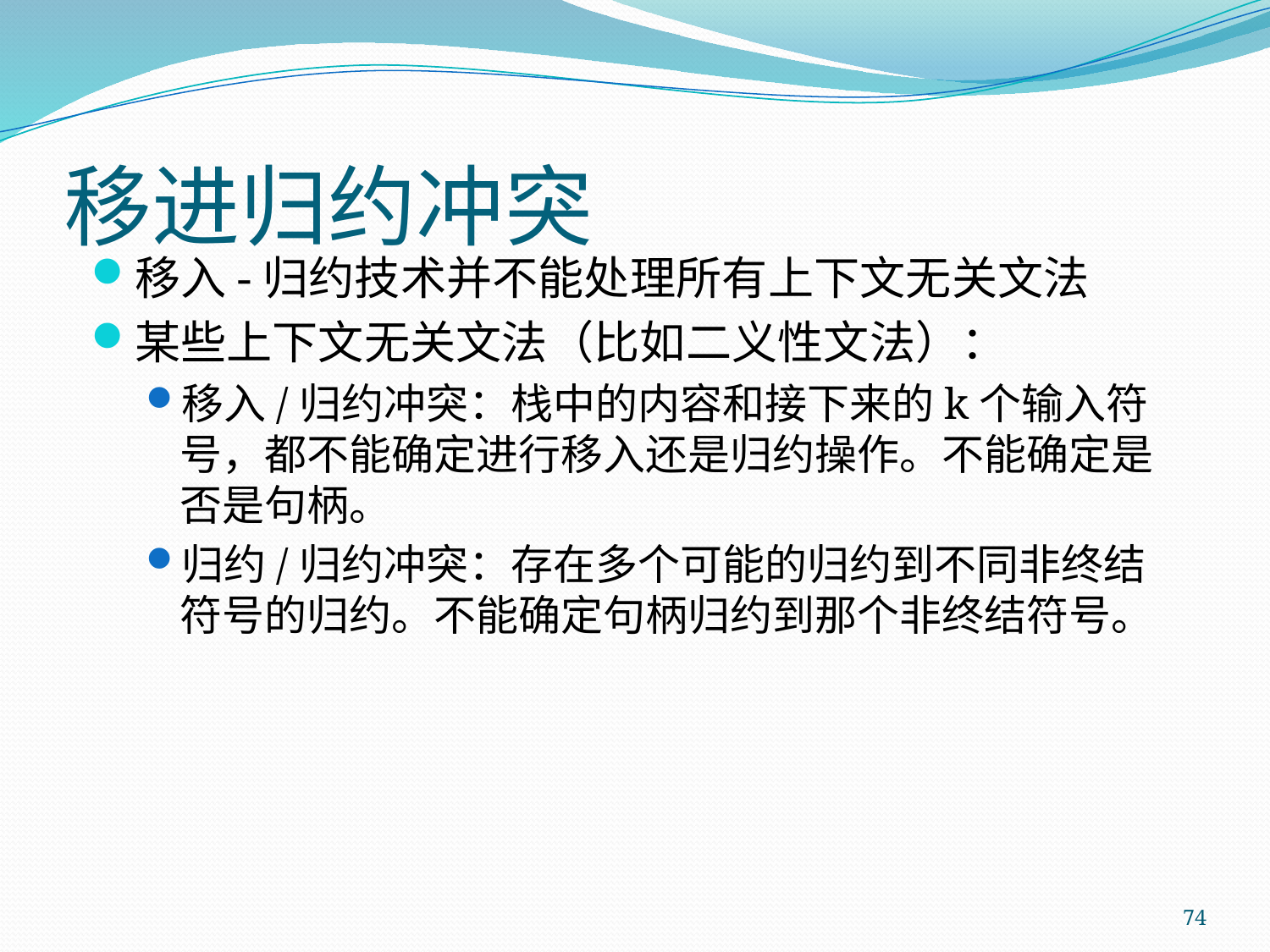

# 移进归约冲突
移入-归约技术并不能处理所有上下文无关文法
某些上下文无关文法（比如二义性文法）：
移入/归约冲突：栈中的内容和接下来的k个输入符号，都不能确定进行移入还是归约操作。不能确定是否是句柄。
归约/归约冲突：存在多个可能的归约到不同非终结符号的归约。不能确定句柄归约到那个非终结符号。

74